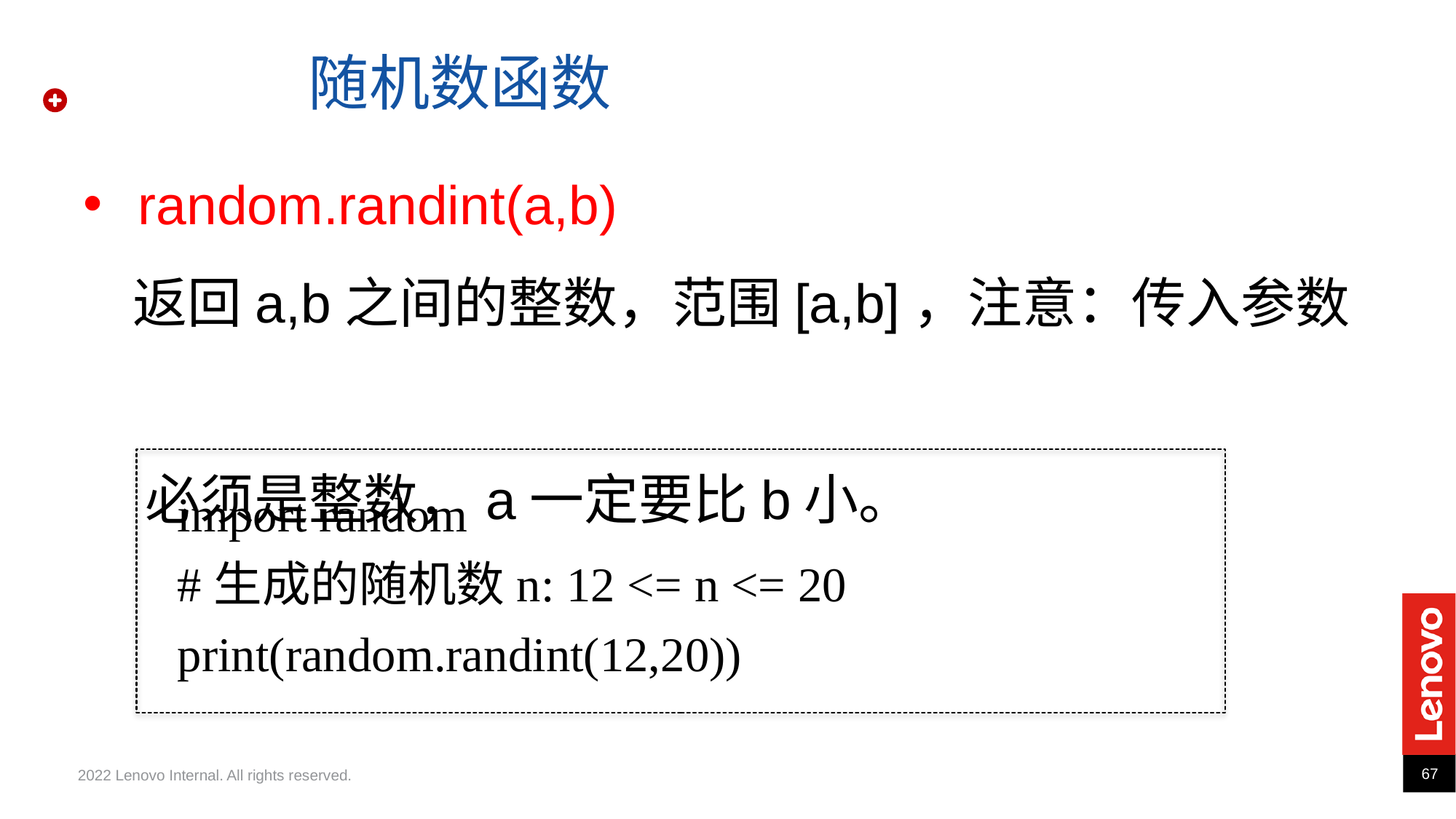

随机数函数
random.randint(a,b)
   返回a,b之间的整数，范围[a,b]，注意：传入参数
    必须是整数，a一定要比b小。

import random
#生成的随机数n: 12 <= n <= 20
print(random.randint(12,20))